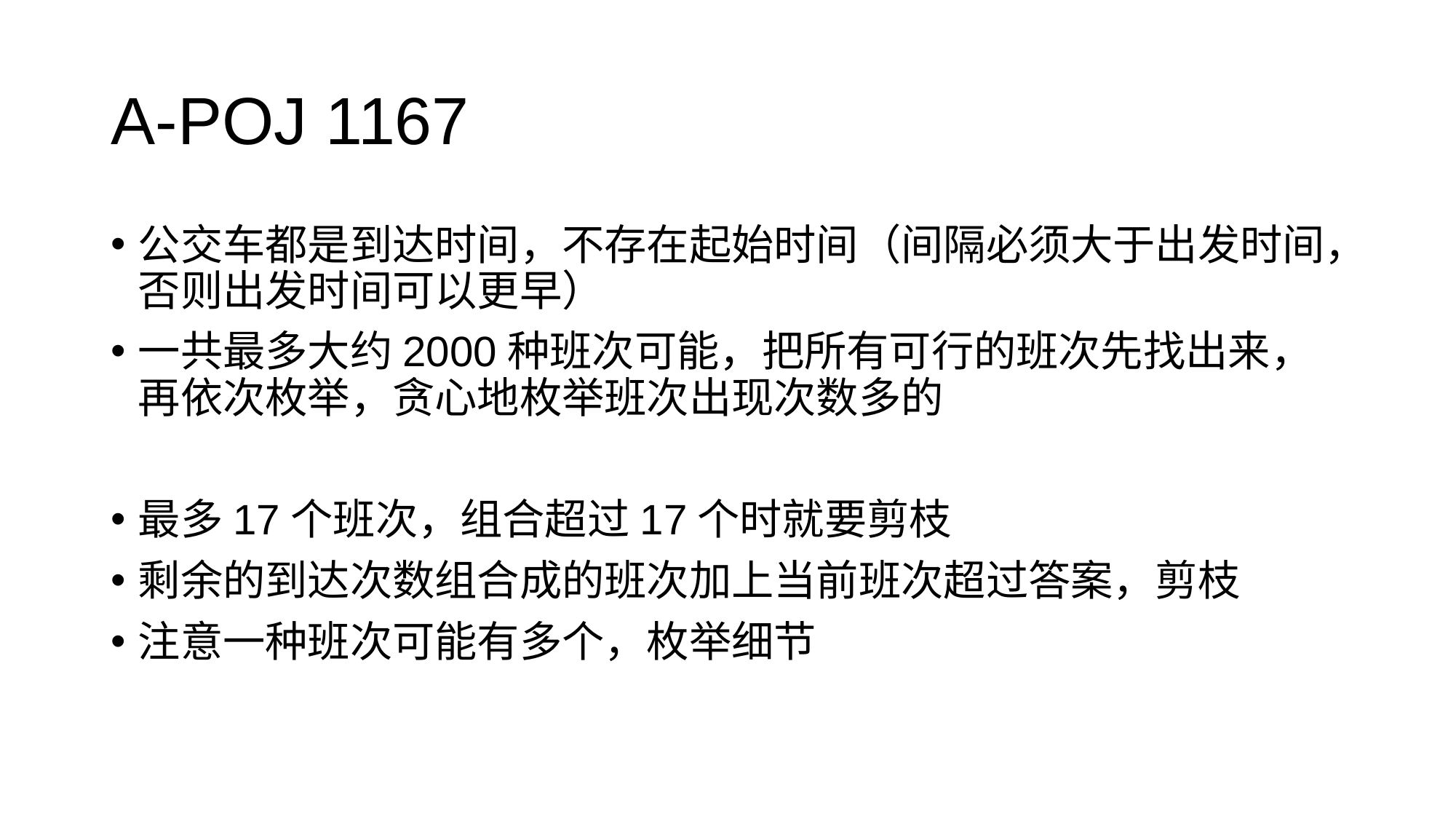

# A-POJ 1167
公交车都是到达时间，不存在起始时间（间隔必须大于出发时间，否则出发时间可以更早）
一共最多大约2000种班次可能，把所有可行的班次先找出来，再依次枚举，贪心地枚举班次出现次数多的

最多17个班次，组合超过17个时就要剪枝
剩余的到达次数组合成的班次加上当前班次超过答案，剪枝
注意一种班次可能有多个，枚举细节